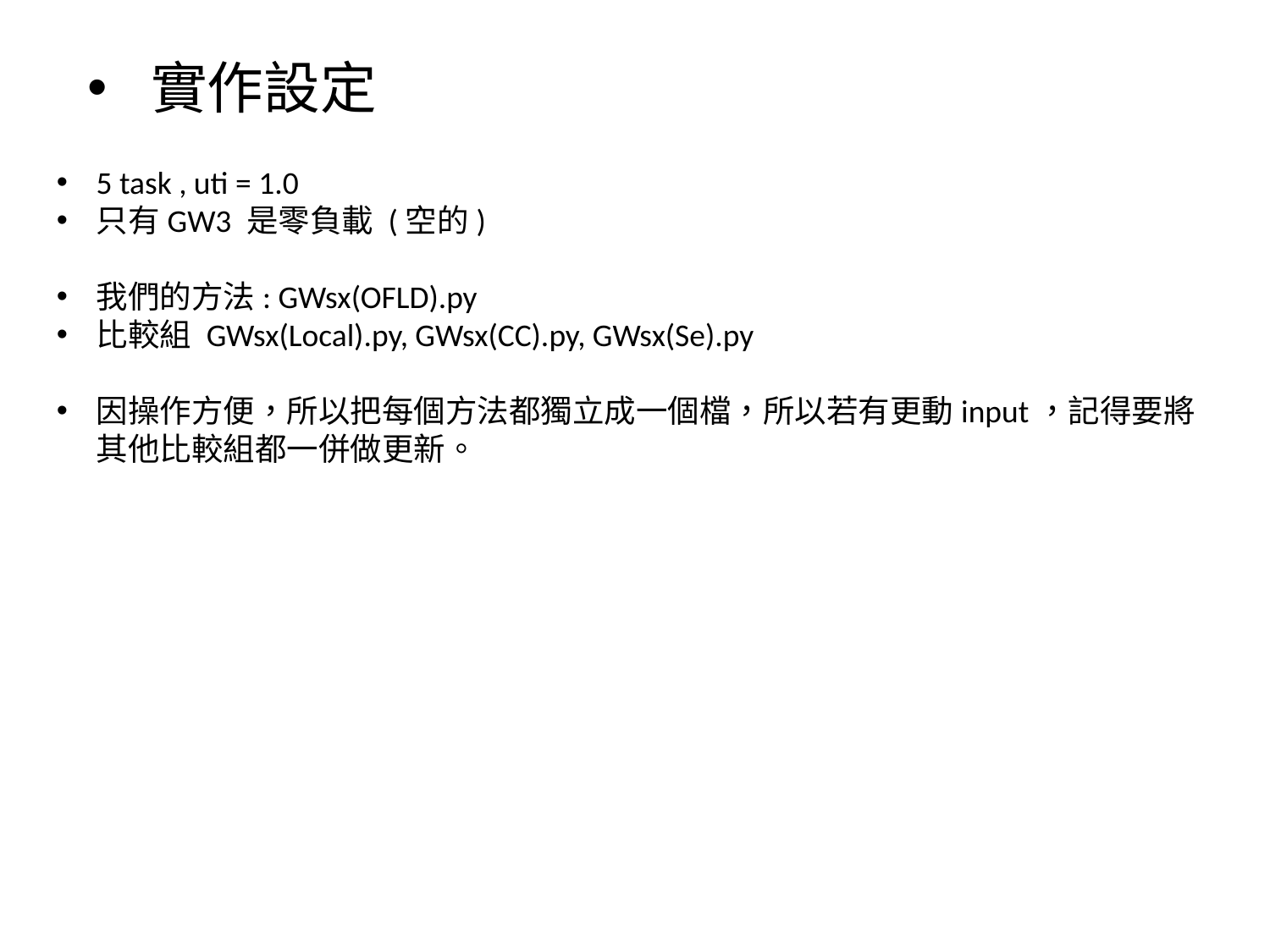

實作設定
5 task , uti = 1.0
只有GW3 是零負載 (空的)

我們的方法: GWsx(OFLD).py
比較組 GWsx(Local).py, GWsx(CC).py, GWsx(Se).py

因操作方便，所以把每個方法都獨立成一個檔，所以若有更動input，記得要將其他比較組都一併做更新。